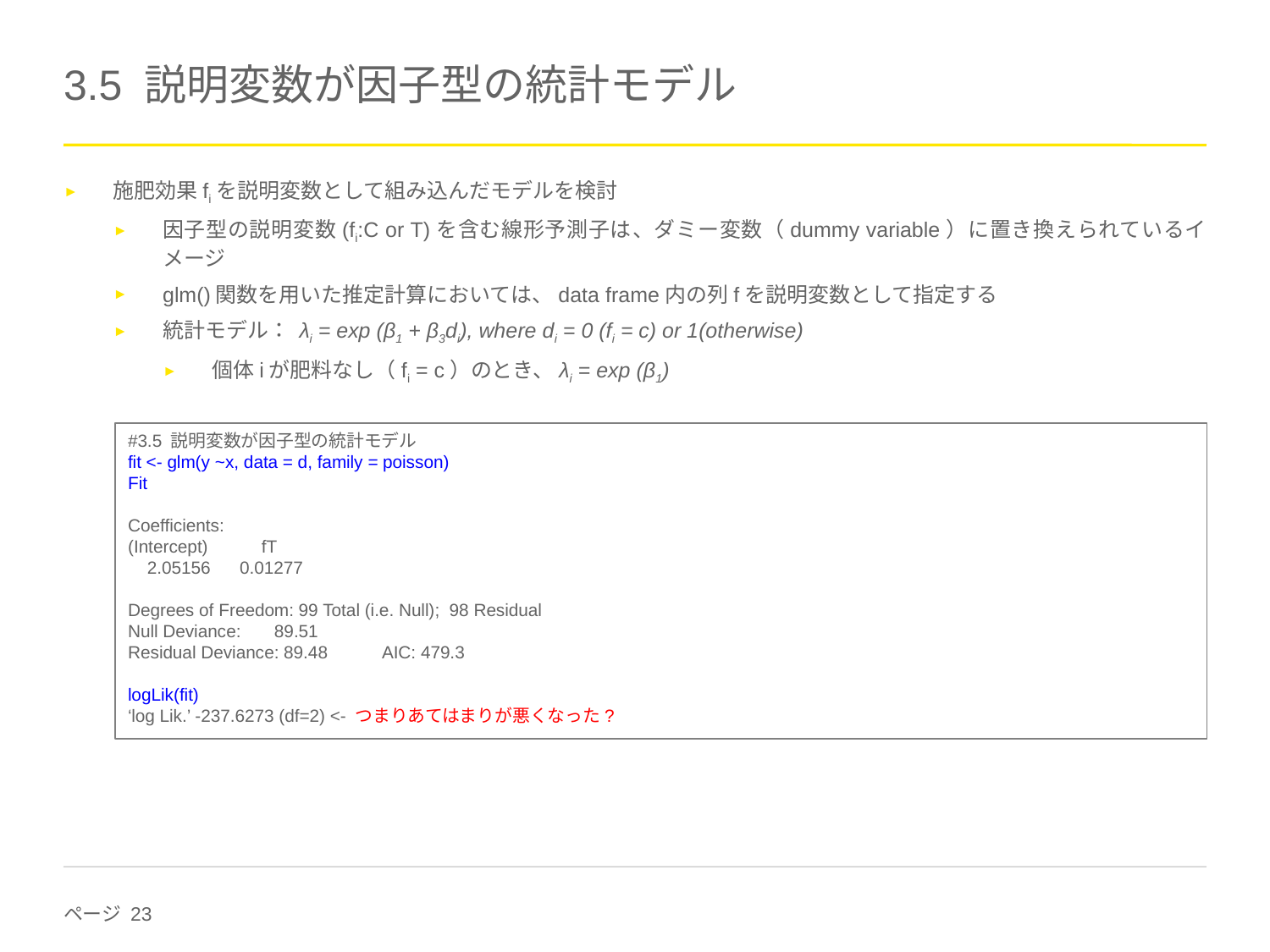

# 3.5 説明変数が因子型の統計モデル
施肥効果fiを説明変数として組み込んだモデルを検討
因子型の説明変数(fi:C or T)を含む線形予測子は、ダミー変数（dummy variable）に置き換えられているイメージ
glm()関数を用いた推定計算においては、data frame内の列fを説明変数として指定する
統計モデル： λi = exp (β1 + β3di), where di = 0 (fi = c) or 1(otherwise)
個体iが肥料なし（fi = c）のとき、λi = exp (β1)

#3.5 説明変数が因子型の統計モデル
fit <- glm(y ~x, data = d, family = poisson)
Fit

Coefficients:
(Intercept)           fT
    2.05156      0.01277

Degrees of Freedom: 99 Total (i.e. Null);  98 Residual
Null Deviance:	    89.51
Residual Deviance: 89.48 	AIC: 479.3

logLik(fit)
‘log Lik.’ -237.6273 (df=2) <- つまりあてはまりが悪くなった?